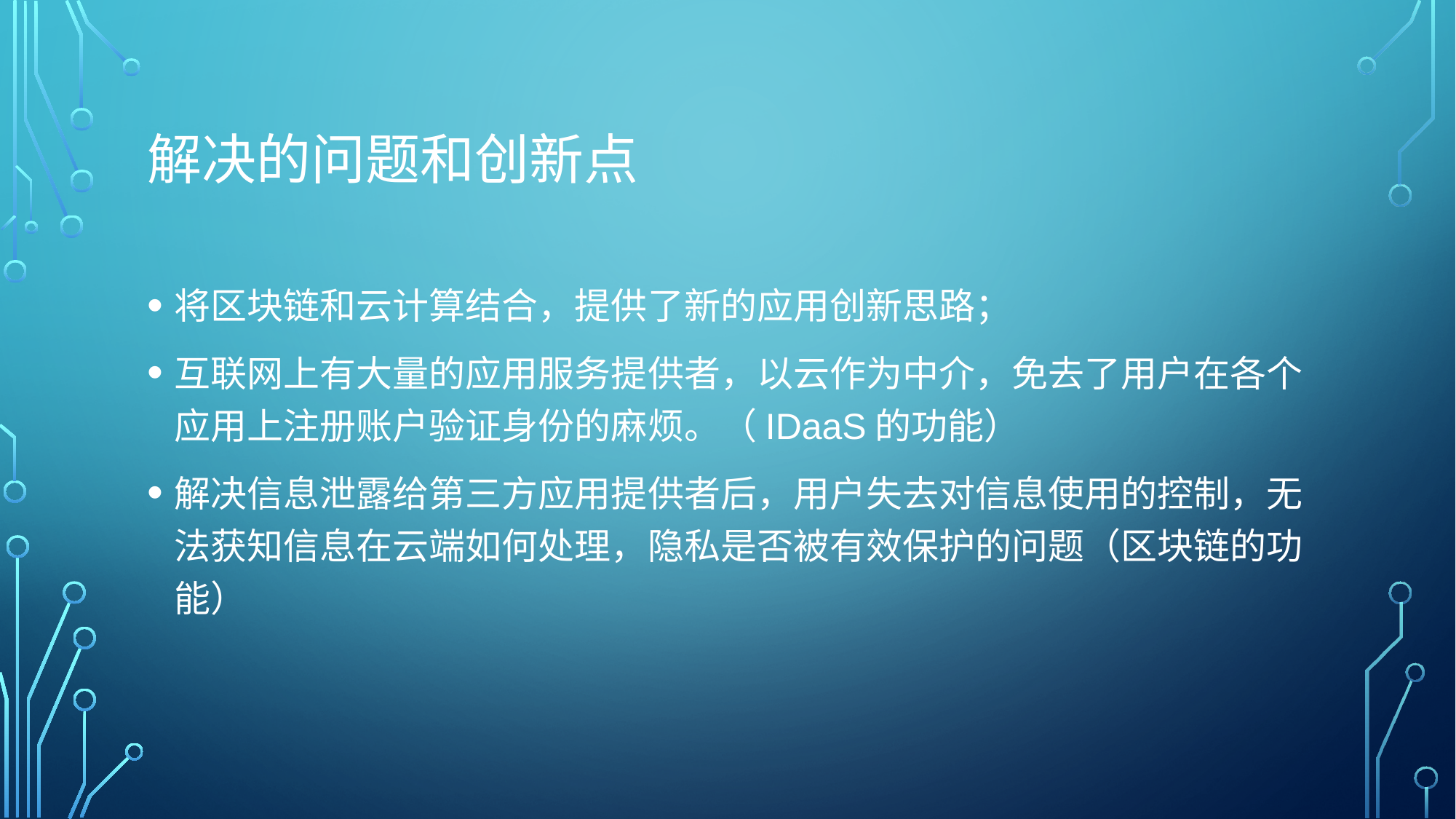

# 解决的问题和创新点
将区块链和云计算结合，提供了新的应用创新思路；
互联网上有大量的应用服务提供者，以云作为中介，免去了用户在各个应用上注册账户验证身份的麻烦。（IDaaS的功能）
解决信息泄露给第三方应用提供者后，用户失去对信息使用的控制，无法获知信息在云端如何处理，隐私是否被有效保护的问题（区块链的功能）